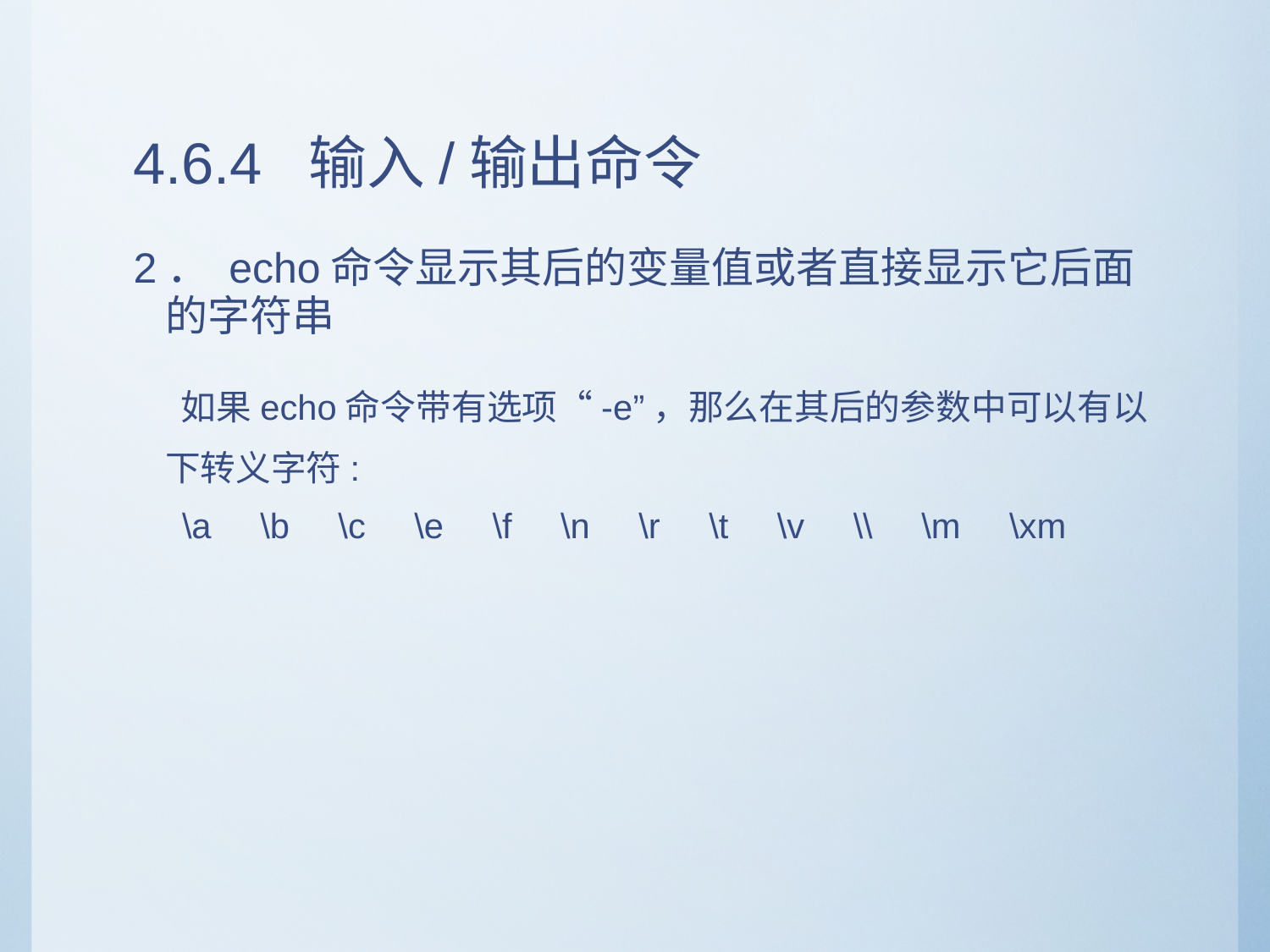

# 4.6.4  输入/输出命令
2． echo命令显示其后的变量值或者直接显示它后面的字符串
     如果echo命令带有选项“-e”，那么在其后的参数中可以有以下转义字符:
     \a     \b     \c     \e     \f     \n     \r     \t     \v     \\     \m     \xm